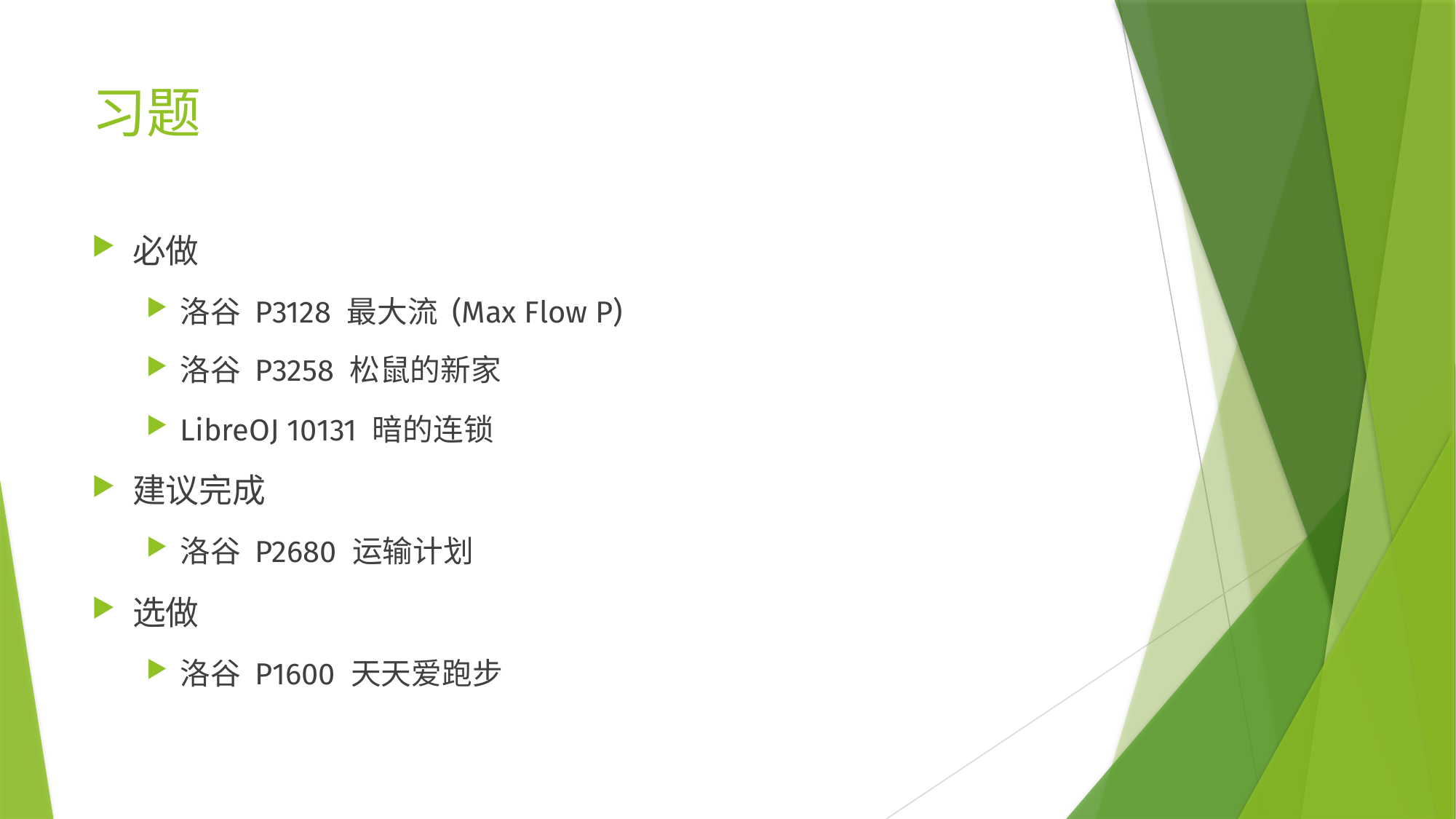

# 习题
必做
洛谷 P3128 最大流 (Max Flow P)
洛谷 P3258 松鼠的新家
LibreOJ 10131 暗的连锁
建议完成
洛谷 P2680 运输计划
选做
洛谷 P1600 天天爱跑步